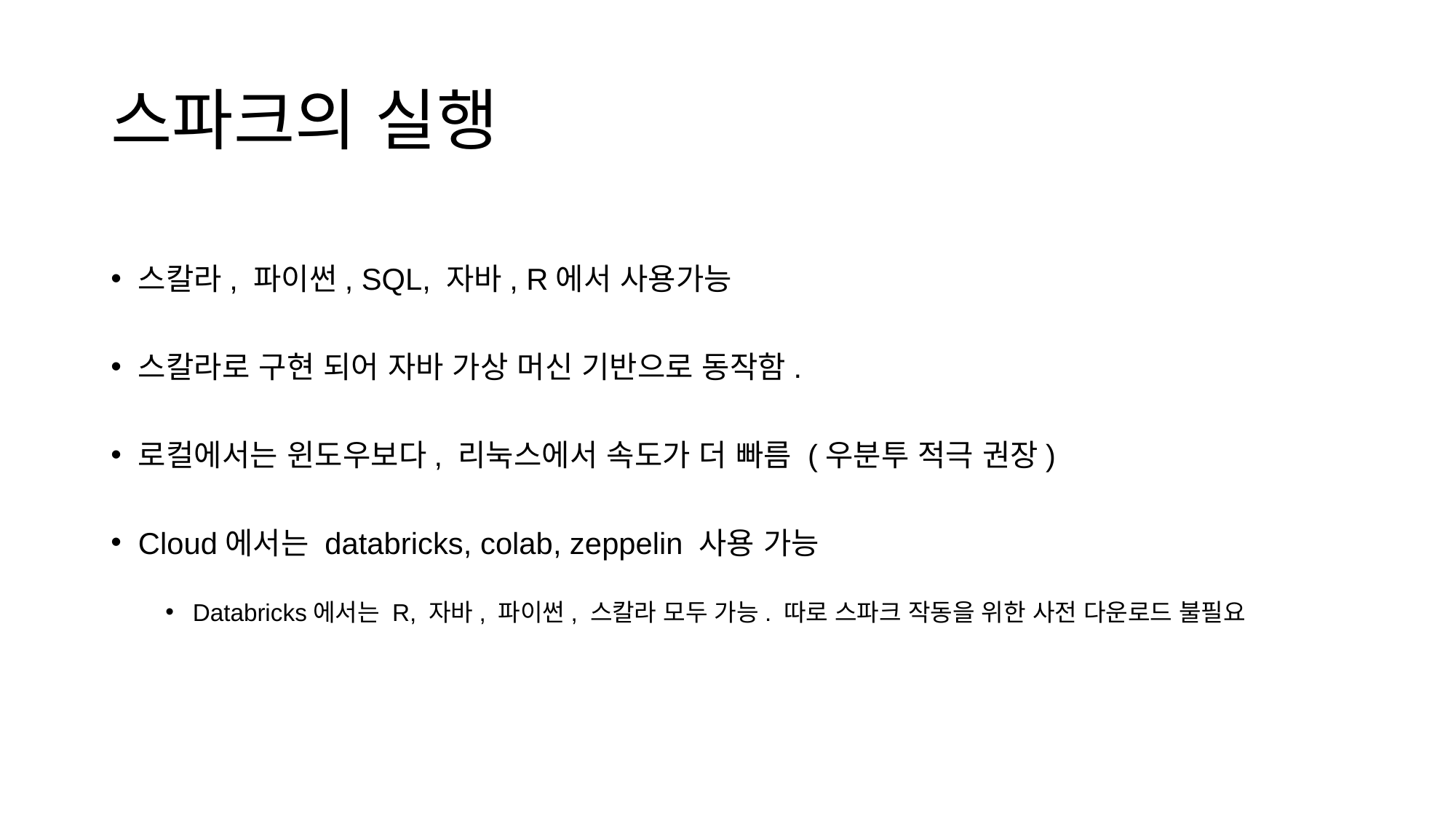

# 스파크의 실행
스칼라, 파이썬, SQL, 자바, R에서 사용가능
스칼라로 구현 되어 자바 가상 머신 기반으로 동작함.
로컬에서는 윈도우보다, 리눅스에서 속도가 더 빠름 (우분투 적극 권장)
Cloud에서는 databricks, colab, zeppelin 사용 가능
Databricks에서는 R, 자바, 파이썬, 스칼라 모두 가능. 따로 스파크 작동을 위한 사전 다운로드 불필요